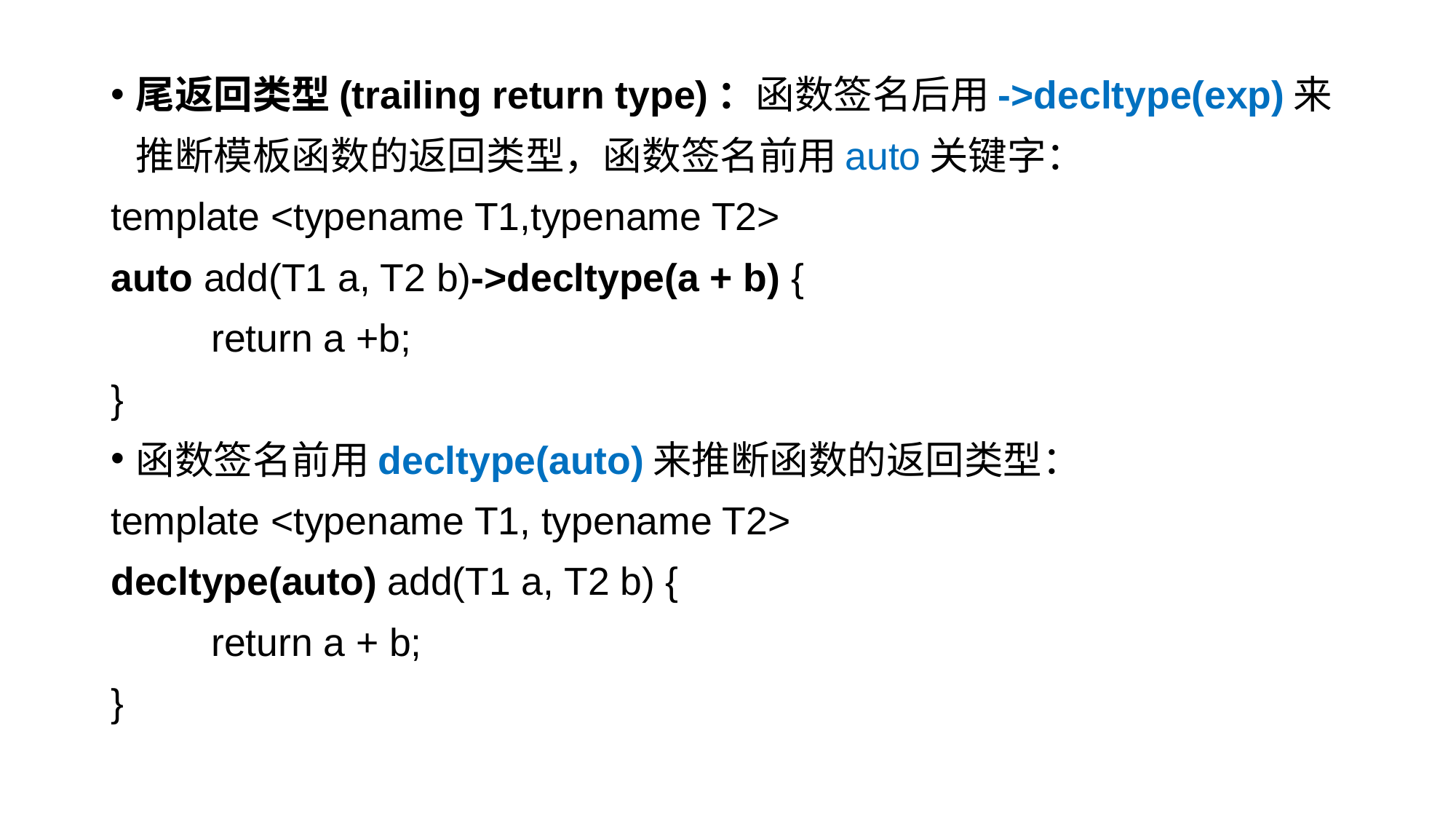

尾返回类型(trailing return type)：函数签名后用->decltype(exp)来推断模板函数的返回类型，函数签名前用auto关键字：
template <typename T1,typename T2>
auto add(T1 a, T2 b)->decltype(a + b) {
	return a +b;
}
函数签名前用decltype(auto)来推断函数的返回类型：
template <typename T1, typename T2>
decltype(auto) add(T1 a, T2 b) {
	return a + b;
}